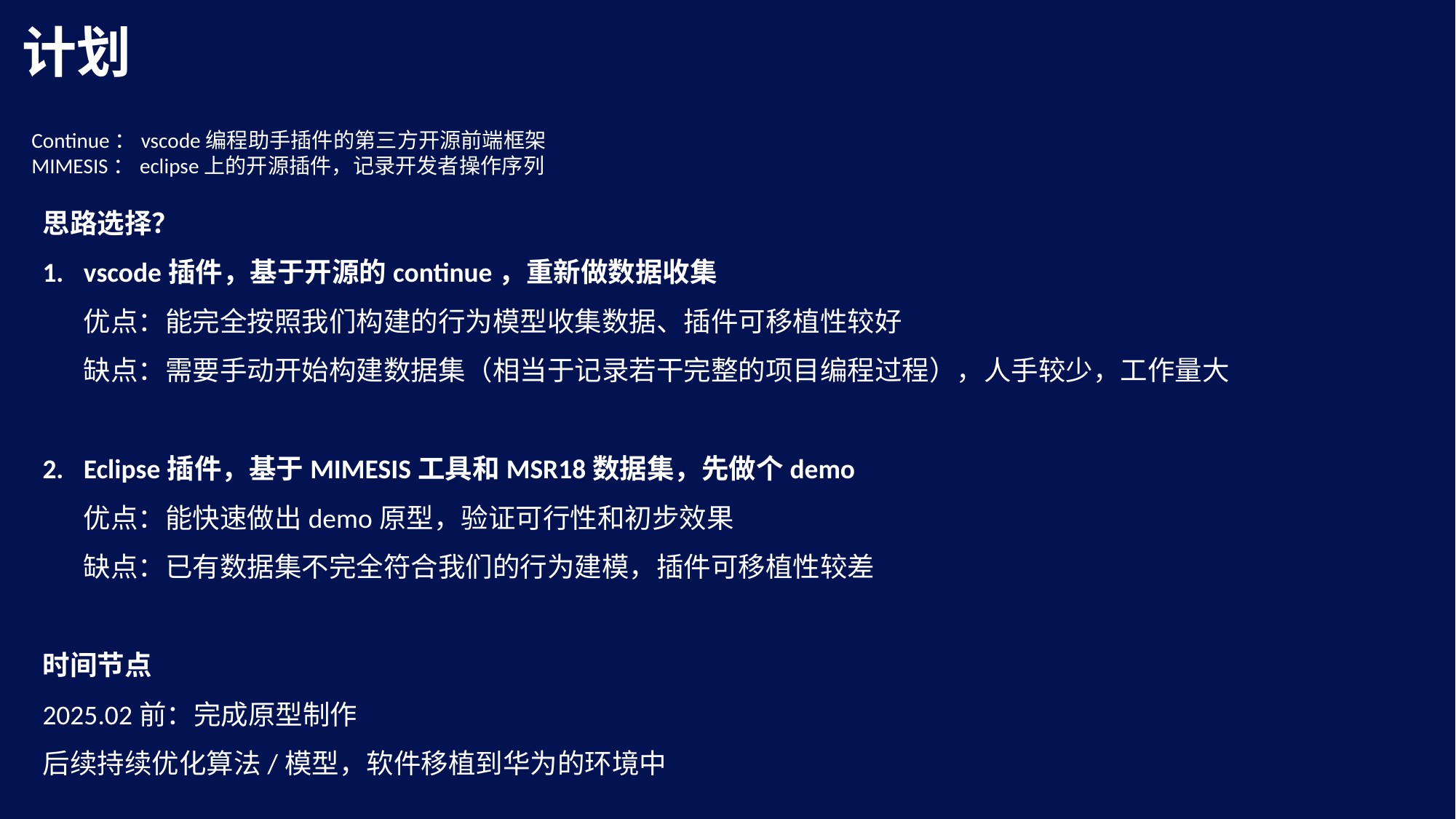

计划
Continue：vscode编程助手插件的第三方开源前端框架
MIMESIS：eclipse上的开源插件，记录开发者操作序列
思路选择？
vscode插件，基于开源的continue，重新做数据收集
优点：能完全按照我们构建的行为模型收集数据、插件可移植性较好
缺点：需要手动开始构建数据集（相当于记录若干完整的项目编程过程），人手较少，工作量大
Eclipse插件，基于MIMESIS工具和MSR18数据集，先做个demo
优点：能快速做出demo原型，验证可行性和初步效果
缺点：已有数据集不完全符合我们的行为建模，插件可移植性较差

时间节点
2025.02前：完成原型制作
后续持续优化算法/模型，软件移植到华为的环境中